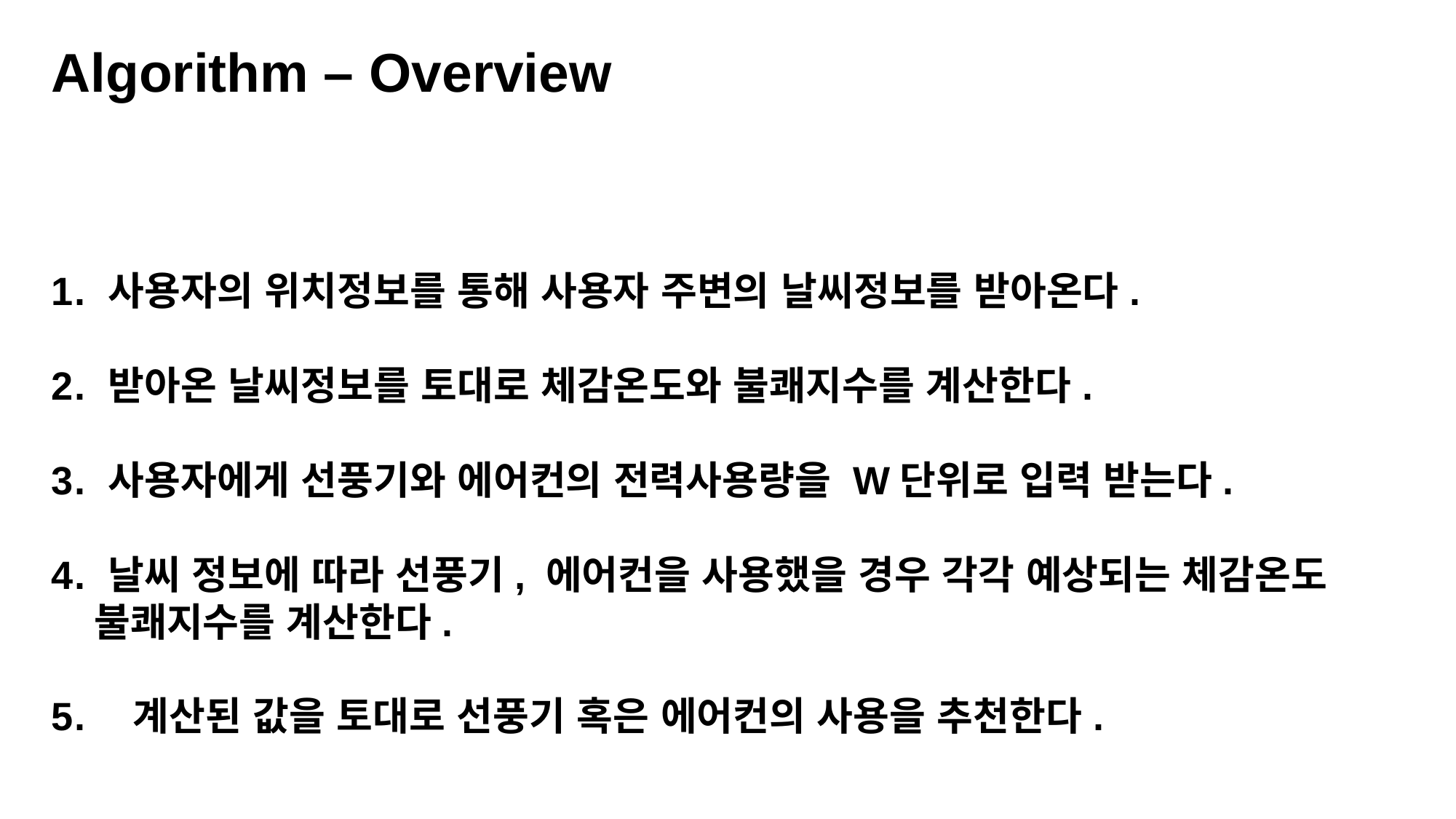

# Algorithm – Overview
 사용자의 위치정보를 통해 사용자 주변의 날씨정보를 받아온다.

 받아온 날씨정보를 토대로 체감온도와 불쾌지수를 계산한다.

 사용자에게 선풍기와 에어컨의 전력사용량을 W단위로 입력 받는다.

 날씨 정보에 따라 선풍기, 에어컨을 사용했을 경우 각각 예상되는 체감온도
   불쾌지수를 계산한다.

 계산된 값을 토대로 선풍기 혹은 에어컨의 사용을 추천한다.